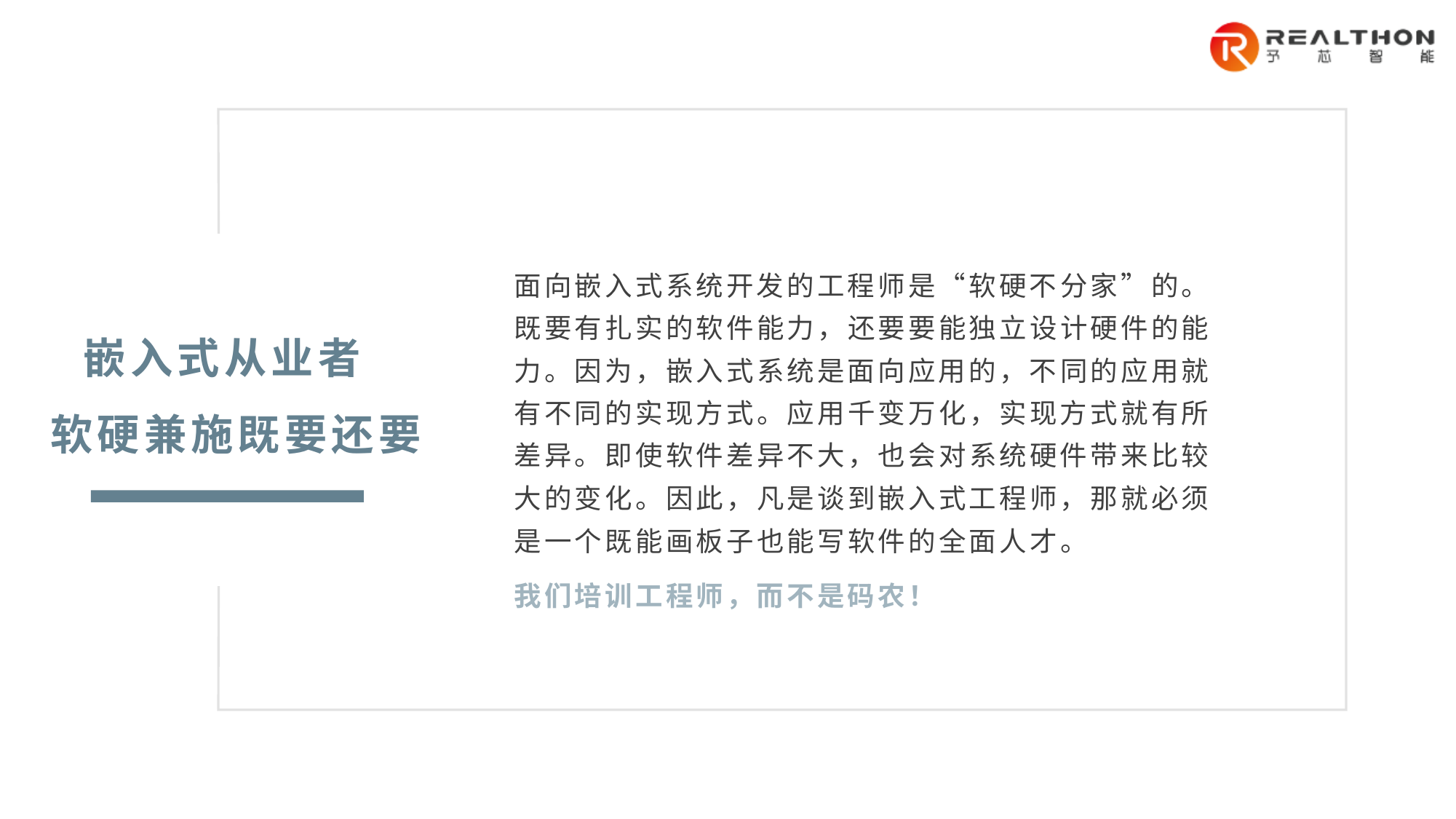

面向嵌入式系统开发的工程师是“软硬不分家”的。既要有扎实的软件能力，还要要能独立设计硬件的能力。因为，嵌入式系统是面向应用的，不同的应用就有不同的实现方式。应用千变万化，实现方式就有所差异。即使软件差异不大，也会对系统硬件带来比较大的变化。因此，凡是谈到嵌入式工程师，那就必须是一个既能画板子也能写软件的全面人才。
我们培训工程师，而不是码农！

嵌入式从业者
软硬兼施既要还要